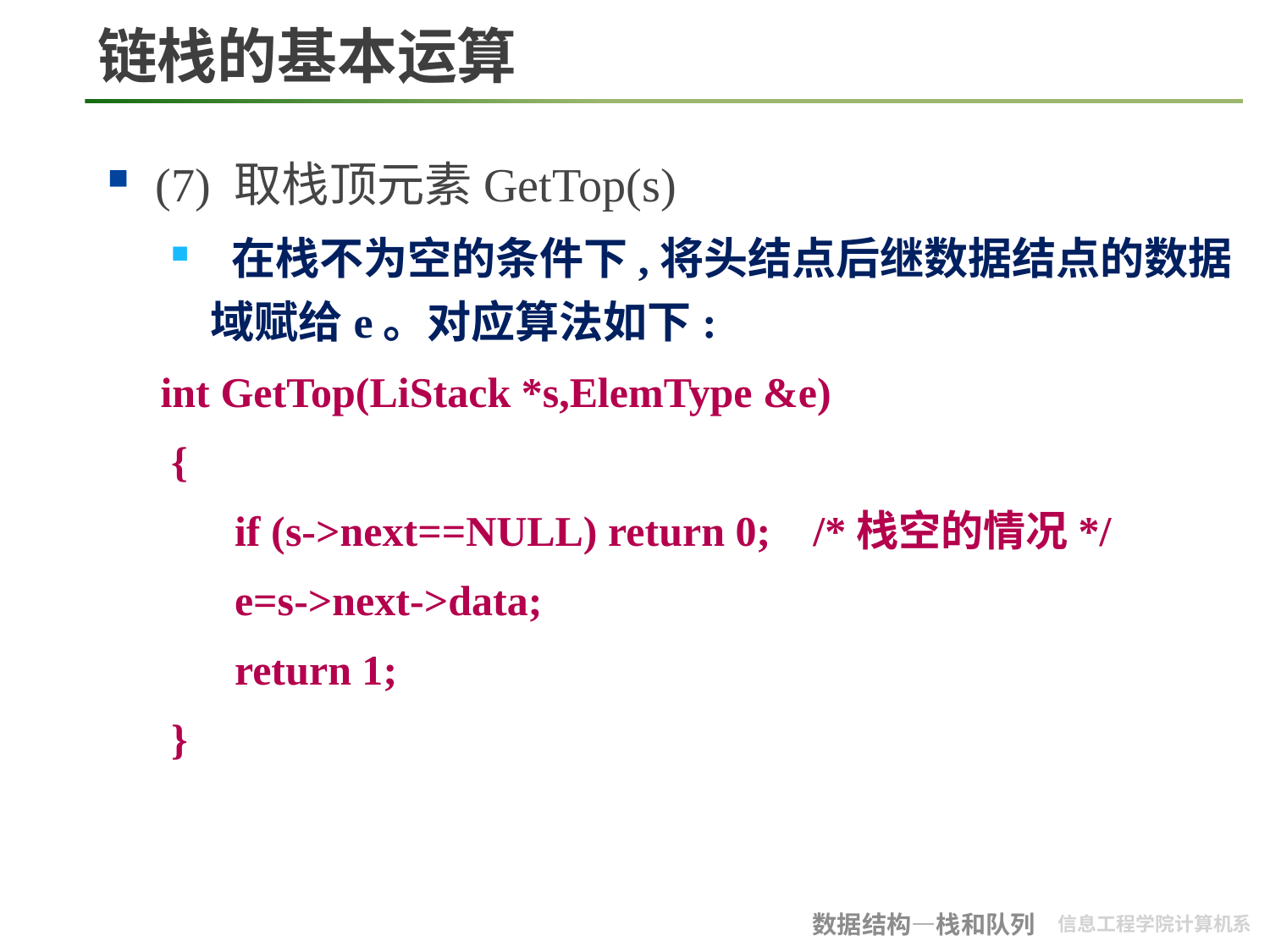

# 链栈的基本运算
(7) 取栈顶元素GetTop(s)
 在栈不为空的条件下,将头结点后继数据结点的数据域赋给e。对应算法如下:
     int GetTop(LiStack *s,ElemType &e)
      {
	if (s->next==NULL) return 0;    /*栈空的情况*/
	e=s->next->data;
	return 1;
      }